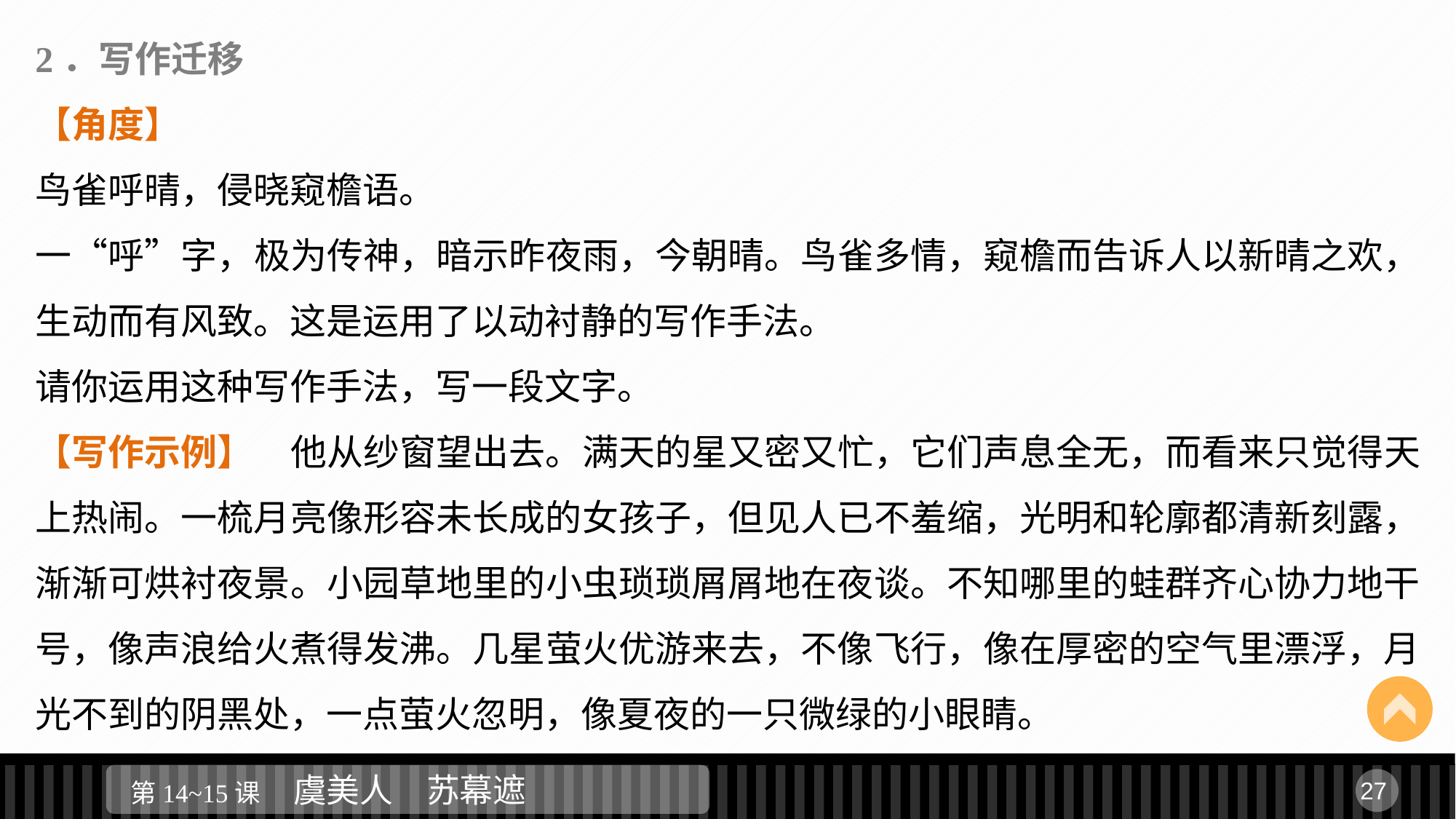

2．写作迁移
【角度】
鸟雀呼晴，侵晓窥檐语。
一“呼”字，极为传神，暗示昨夜雨，今朝晴。鸟雀多情，窥檐而告诉人以新晴之欢，生动而有风致。这是运用了以动衬静的写作手法。
请你运用这种写作手法，写一段文字。
【写作示例】　他从纱窗望出去。满天的星又密又忙，它们声息全无，而看来只觉得天上热闹。一梳月亮像形容未长成的女孩子，但见人已不羞缩，光明和轮廓都清新刻露，渐渐可烘衬夜景。小园草地里的小虫琐琐屑屑地在夜谈。不知哪里的蛙群齐心协力地干号，像声浪给火煮得发沸。几星萤火优游来去，不像飞行，像在厚密的空气里漂浮，月光不到的阴黑处，一点萤火忽明，像夏夜的一只微绿的小眼睛。